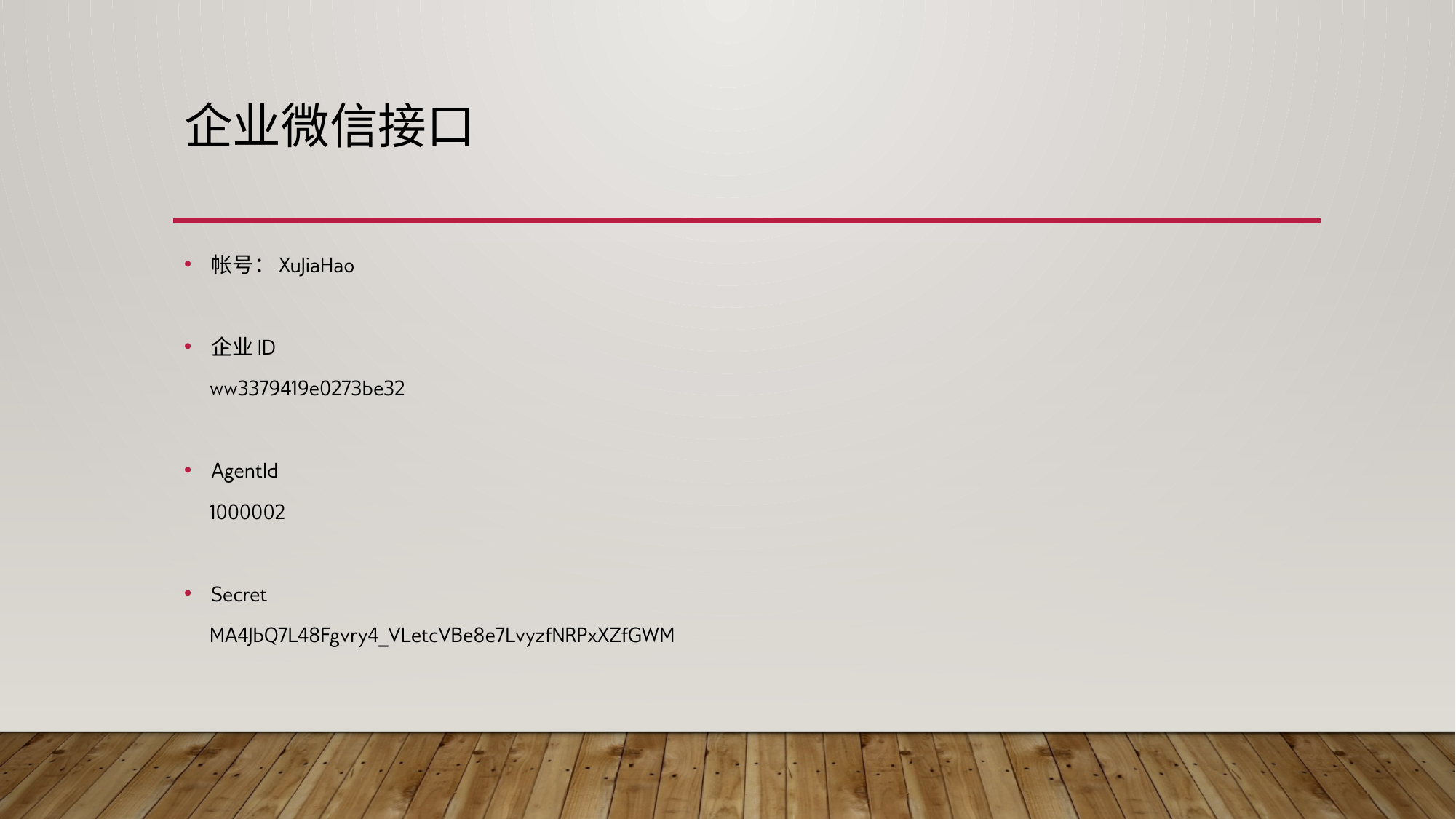

# 企业微信接口
帐号：XuJiaHao

企业ID
    ww3379419e0273be32

AgentId
    1000002

Secret
    MA4JbQ7L48Fgvry4_VLetcVBe8e7LvyzfNRPxXZfGWM